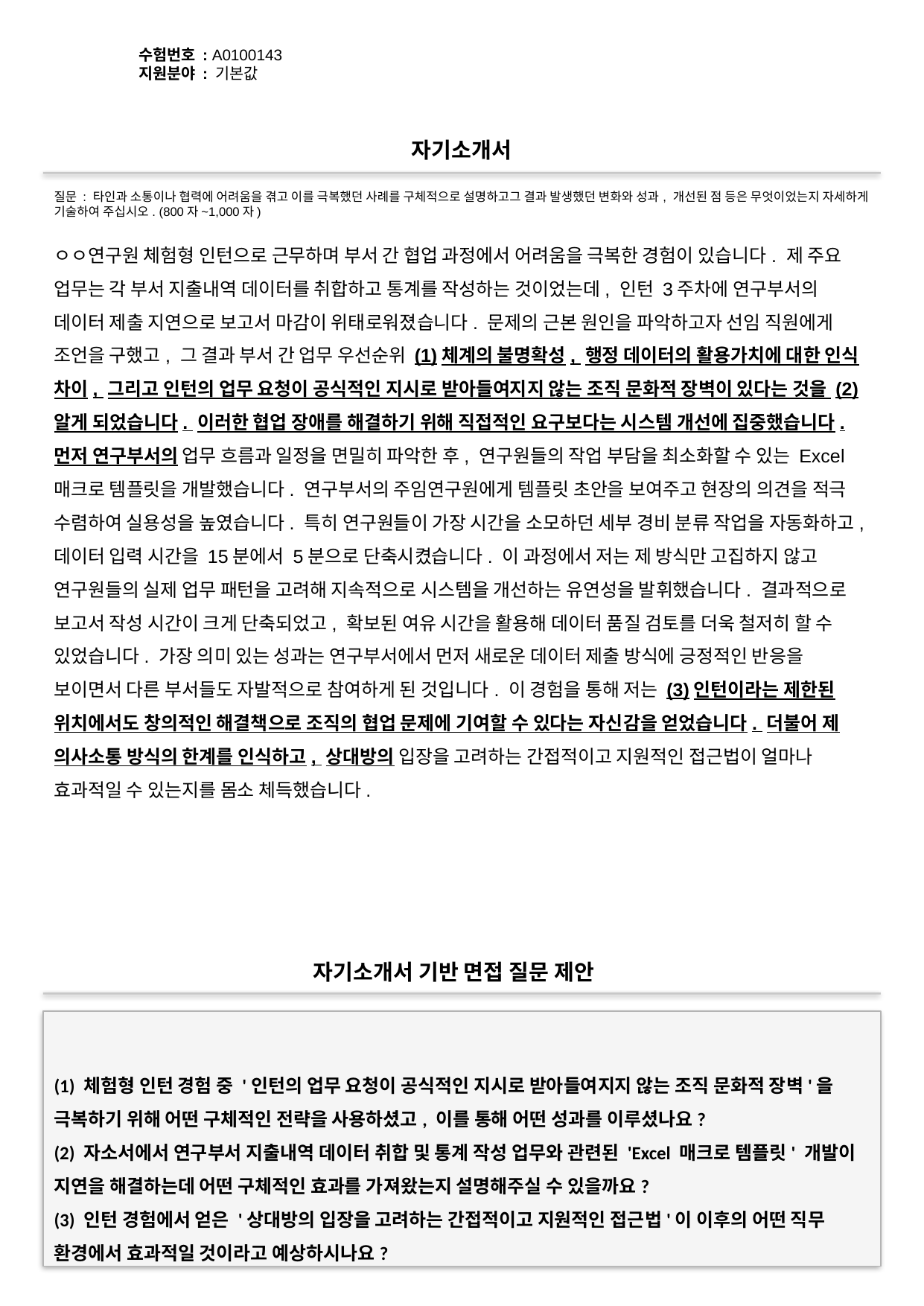

수험번호 : A0100143
지원분야 : 기본값
#

자기소개서

질문 : 타인과 소통이나 협력에 어려움을 겪고 이를 극복했던 사례를 구체적으로 설명하고그 결과 발생했던 변화와 성과, 개선된 점 등은 무엇이었는지 자세하게 기술하여 주십시오. (800자~1,000자)

ㅇㅇ연구원 체험형 인턴으로 근무하며 부서 간 협업 과정에서 어려움을 극복한 경험이 있습니다. 제 주요 업무는 각 부서 지출내역 데이터를 취합하고 통계를 작성하는 것이었는데, 인턴 3주차에 연구부서의 데이터 제출 지연으로 보고서 마감이 위태로워졌습니다. 문제의 근본 원인을 파악하고자 선임 직원에게 조언을 구했고, 그 결과 부서 간 업무 우선순위 (1)체계의 불명확성, 행정 데이터의 활용가치에 대한 인식 차이, 그리고 인턴의 업무 요청이 공식적인 지시로 받아들여지지 않는 조직 문화적 장벽이 있다는 것을 (2)알게 되었습니다. 이러한 협업 장애를 해결하기 위해 직접적인 요구보다는 시스템 개선에 집중했습니다. 먼저 연구부서의 업무 흐름과 일정을 면밀히 파악한 후, 연구원들의 작업 부담을 최소화할 수 있는 Excel 매크로 템플릿을 개발했습니다. 연구부서의 주임연구원에게 템플릿 초안을 보여주고 현장의 의견을 적극 수렴하여 실용성을 높였습니다. 특히 연구원들이 가장 시간을 소모하던 세부 경비 분류 작업을 자동화하고, 데이터 입력 시간을 15분에서 5분으로 단축시켰습니다. 이 과정에서 저는 제 방식만 고집하지 않고 연구원들의 실제 업무 패턴을 고려해 지속적으로 시스템을 개선하는 유연성을 발휘했습니다. 결과적으로 보고서 작성 시간이 크게 단축되었고, 확보된 여유 시간을 활용해 데이터 품질 검토를 더욱 철저히 할 수 있었습니다. 가장 의미 있는 성과는 연구부서에서 먼저 새로운 데이터 제출 방식에 긍정적인 반응을 보이면서 다른 부서들도 자발적으로 참여하게 된 것입니다. 이 경험을 통해 저는 (3)인턴이라는 제한된 위치에서도 창의적인 해결책으로 조직의 협업 문제에 기여할 수 있다는 자신감을 얻었습니다. 더불어 제 의사소통 방식의 한계를 인식하고, 상대방의 입장을 고려하는 간접적이고 지원적인 접근법이 얼마나 효과적일 수 있는지를 몸소 체득했습니다.

자기소개서 기반 면접 질문 제안

(1) 체험형 인턴 경험 중 '인턴의 업무 요청이 공식적인 지시로 받아들여지지 않는 조직 문화적 장벽'을 극복하기 위해 어떤 구체적인 전략을 사용하셨고, 이를 통해 어떤 성과를 이루셨나요?
(2) 자소서에서 연구부서 지출내역 데이터 취합 및 통계 작성 업무와 관련된 'Excel 매크로 템플릿' 개발이 지연을 해결하는데 어떤 구체적인 효과를 가져왔는지 설명해주실 수 있을까요?
(3) 인턴 경험에서 얻은 '상대방의 입장을 고려하는 간접적이고 지원적인 접근법'이 이후의 어떤 직무 환경에서 효과적일 것이라고 예상하시나요?